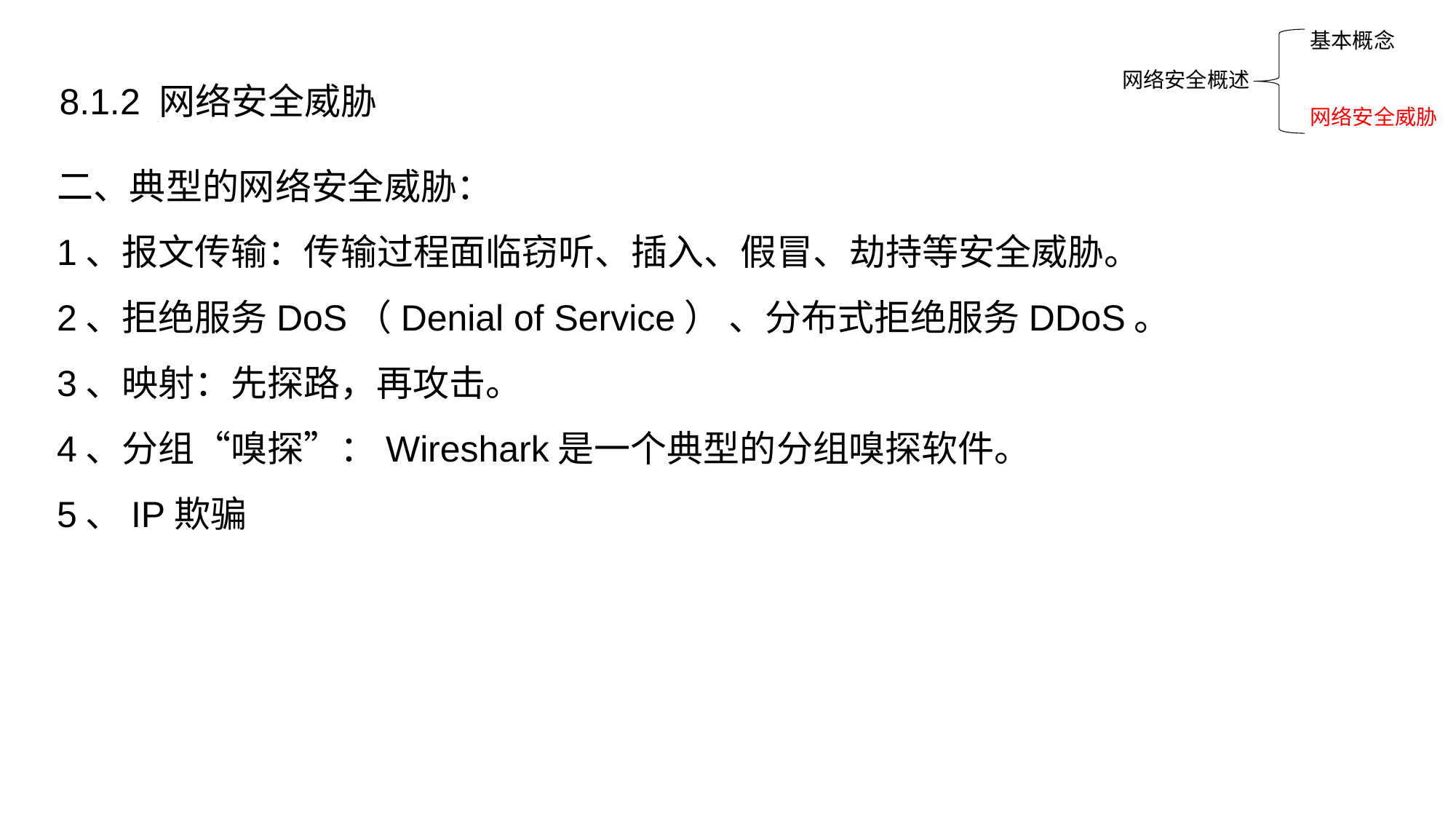

基本概念

网络安全威胁

8.1.2 网络安全威胁
网络安全概述
二、典型的网络安全威胁：
1、报文传输：传输过程面临窃听、插入、假冒、劫持等安全威胁。
2、拒绝服务DoS（Denial of Service） 、分布式拒绝服务DDoS。
3、映射：先探路，再攻击。
4、分组“嗅探”：Wireshark是一个典型的分组嗅探软件。
5、IP欺骗